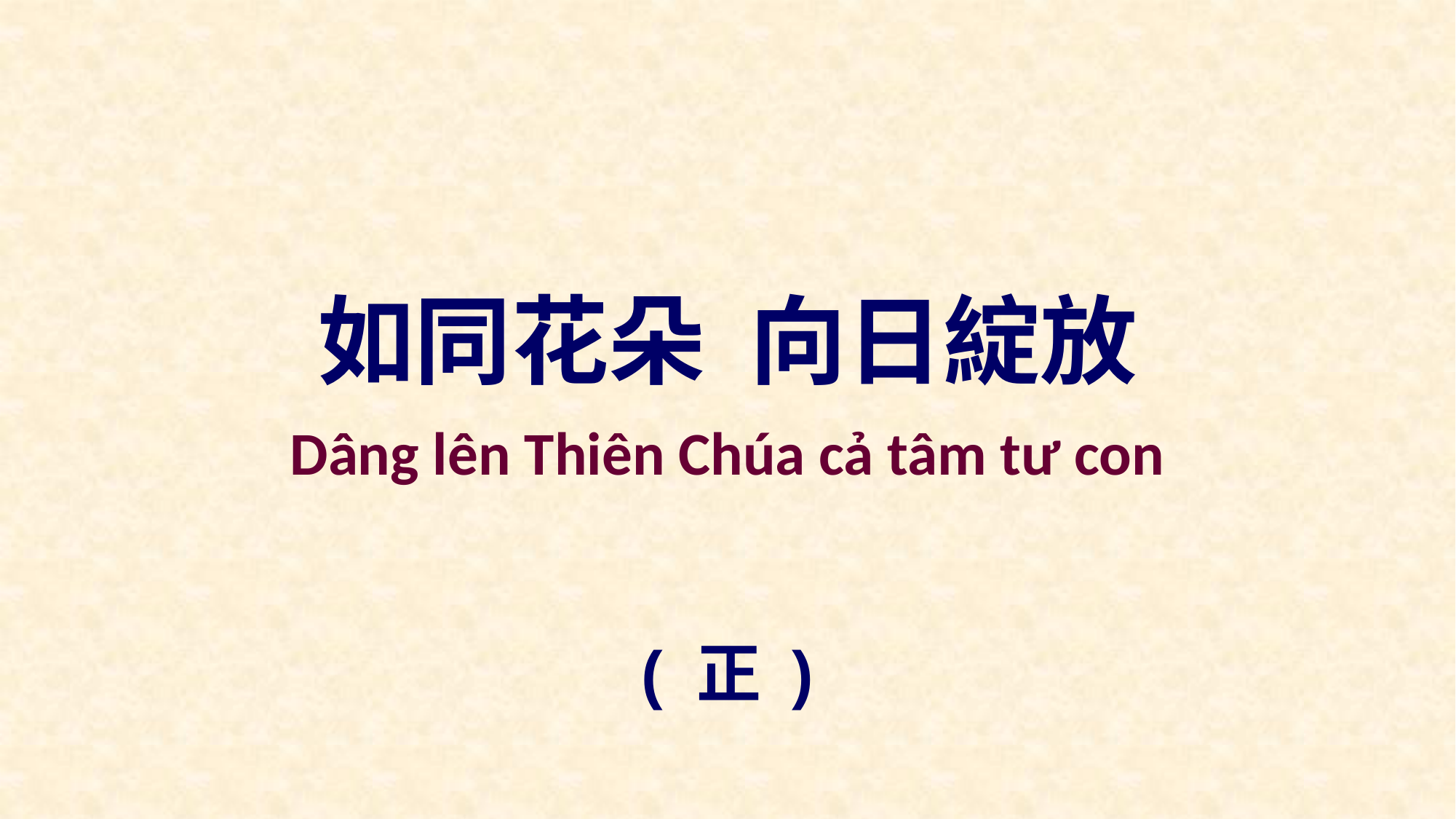

如同花朵  向日綻放
Dâng lên Thiên Chúa cả tâm tư con
( 正 )